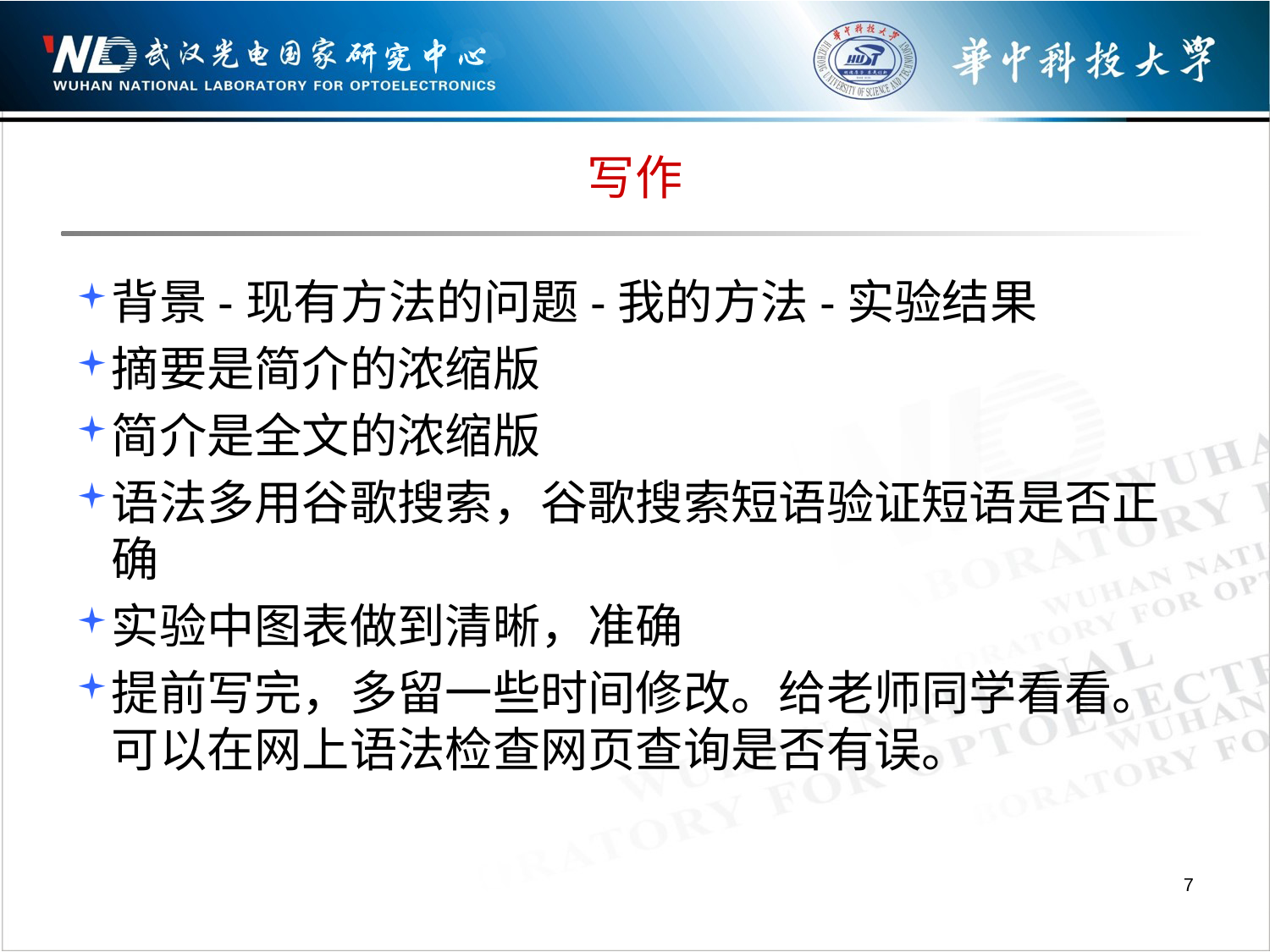

# 写作
背景-现有方法的问题-我的方法-实验结果
摘要是简介的浓缩版
简介是全文的浓缩版
语法多用谷歌搜索，谷歌搜索短语验证短语是否正确
实验中图表做到清晰，准确
提前写完，多留一些时间修改。给老师同学看看。可以在网上语法检查网页查询是否有误。
7